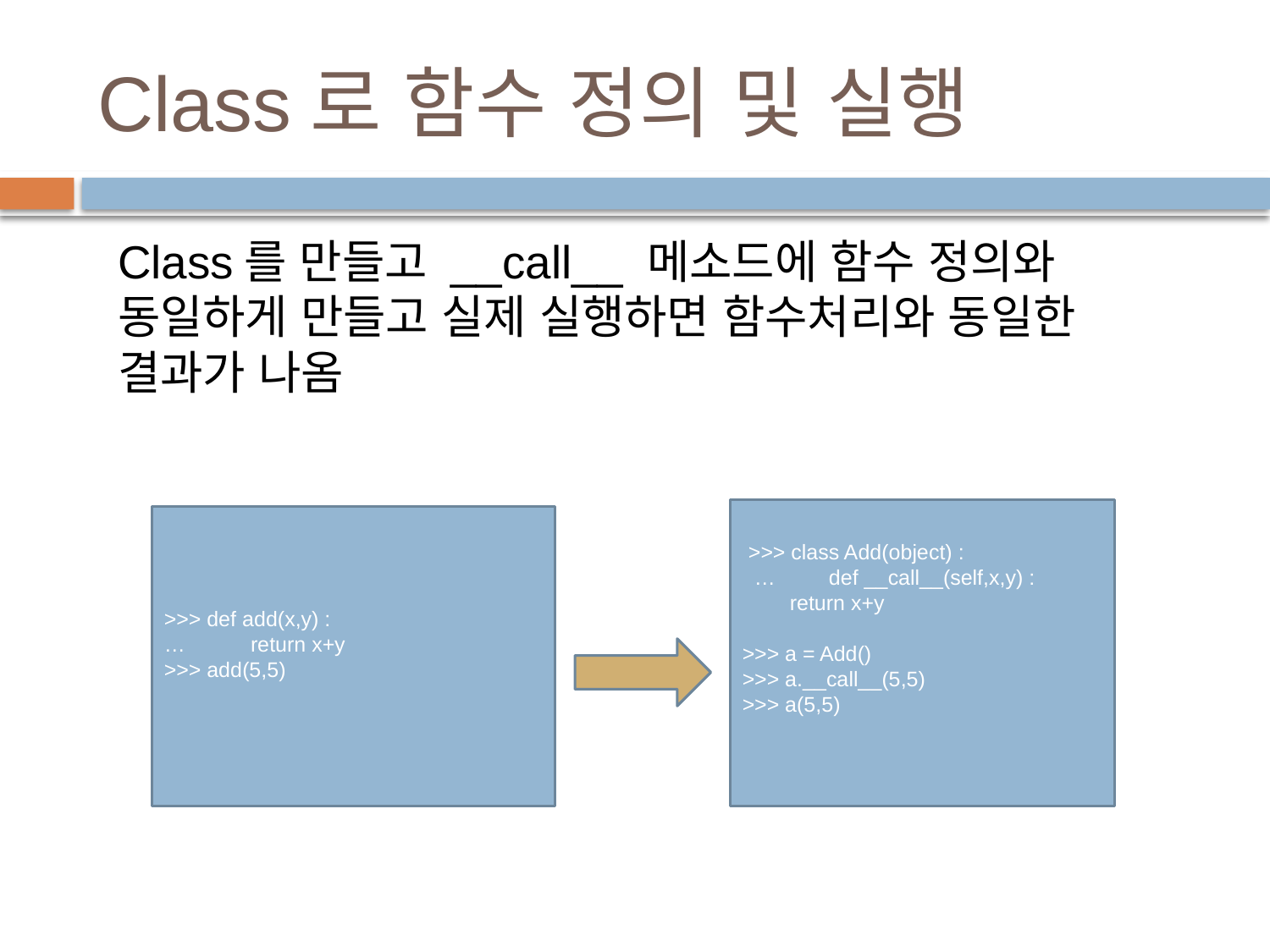

# Class로 함수 정의 및 실행
Class를 만들고 __call__ 메소드에 함수 정의와 동일하게 만들고 실제 실행하면 함수처리와 동일한 결과가 나옴
 >>> class Add(object) :
  …         def __call__(self,x,y) :
        return x+y

>>> a = Add()
>>> a.__call__(5,5)
>>> a(5,5)

>>> def add(x,y) :
…           return x+y
>>> add(5,5)